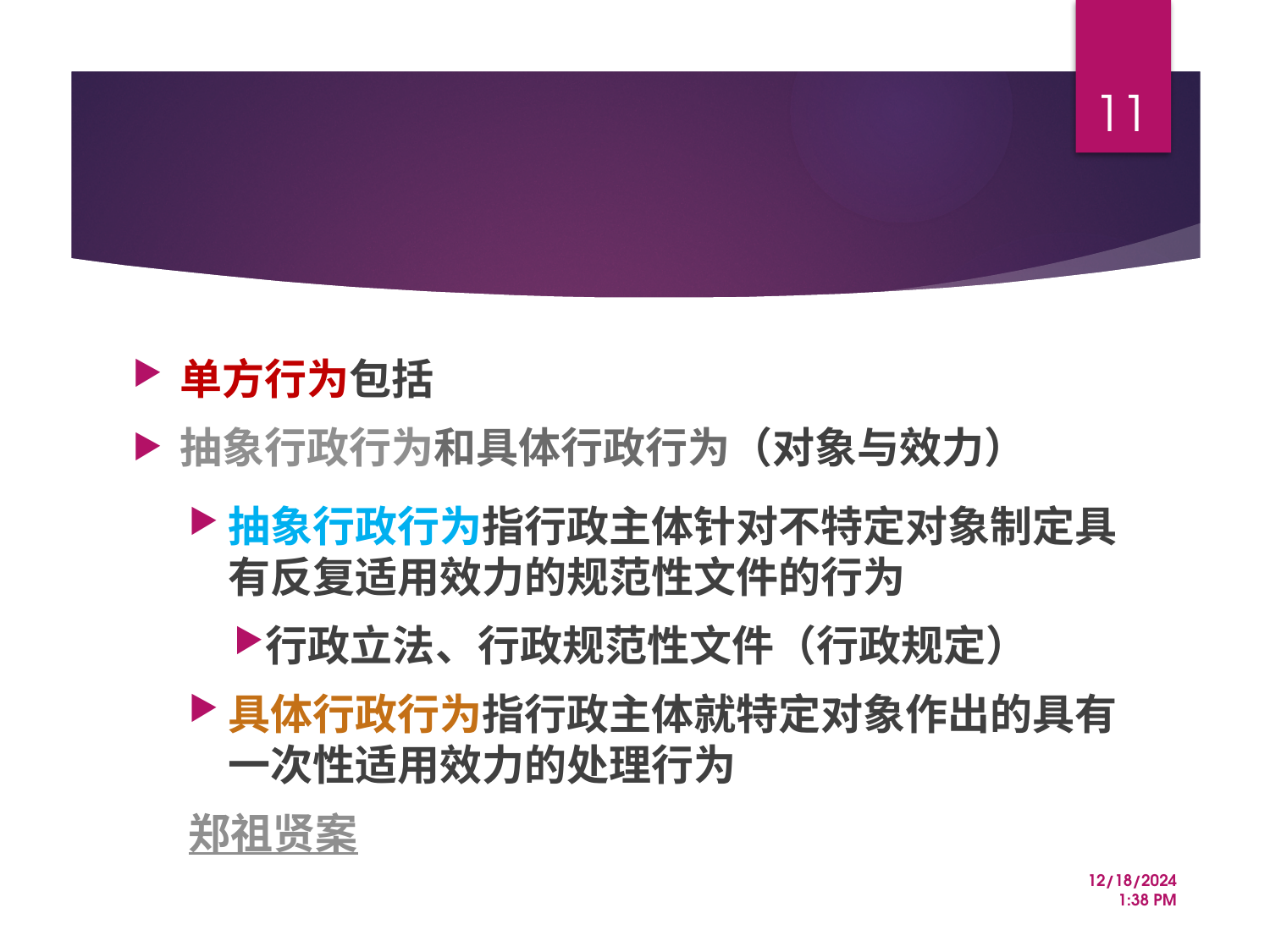

11
#
单方行为包括
抽象行政行为和具体行政行为（对象与效力）
抽象行政行为指行政主体针对不特定对象制定具有反复适用效力的规范性文件的行为
行政立法、行政规范性文件（行政规定）
具体行政行为指行政主体就特定对象作出的具有一次性适用效力的处理行为
郑祖贤案

12/18/2024 1:38 PM